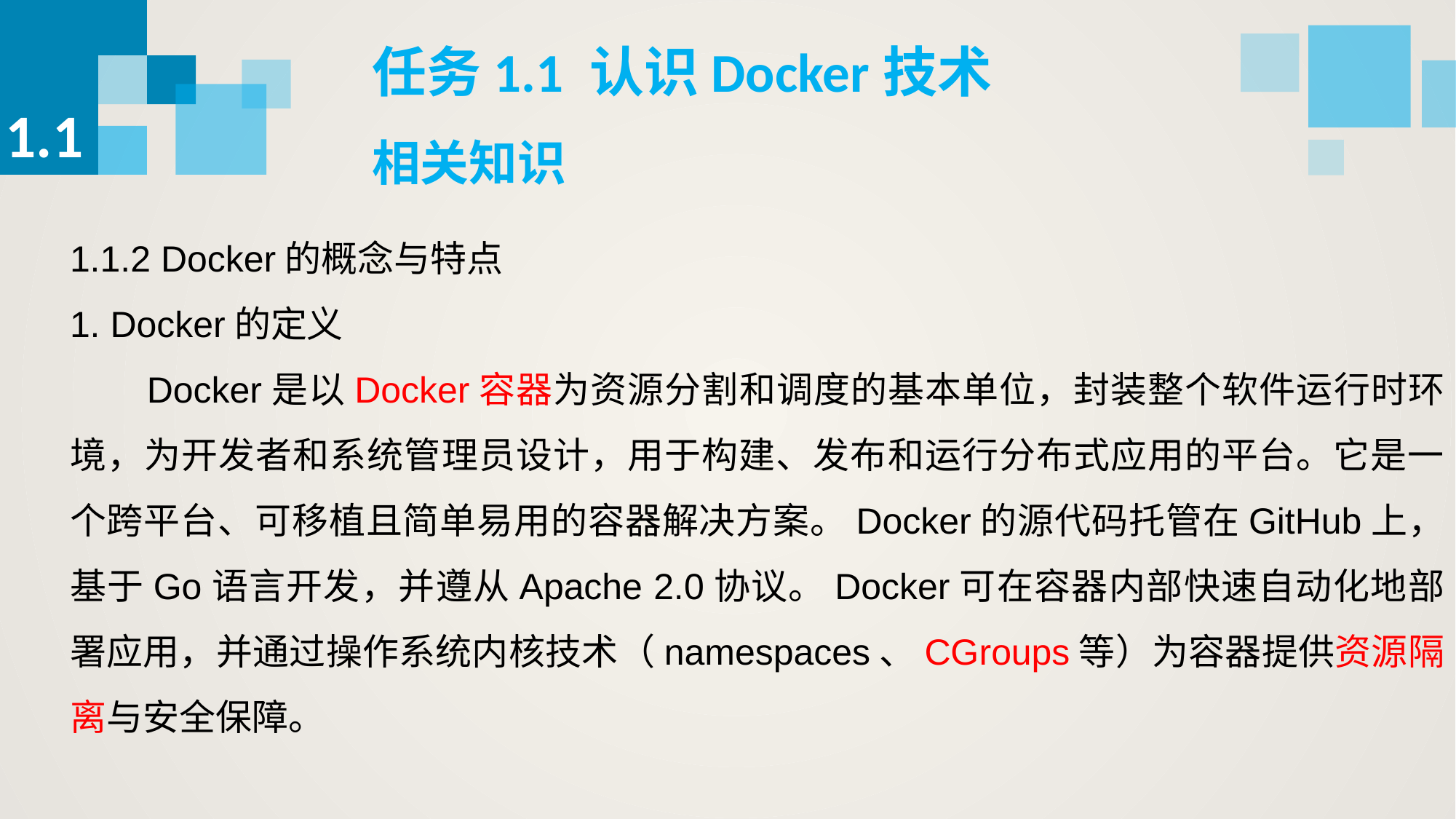

任务1.1 认识Docker技术
1.1
相关知识
1.1.2 Docker的概念与特点
1. Docker的定义
       Docker是以Docker容器为资源分割和调度的基本单位，封装整个软件运行时环境，为开发者和系统管理员设计，用于构建、发布和运行分布式应用的平台。它是一个跨平台、可移植且简单易用的容器解决方案。Docker的源代码托管在GitHub上，基于Go语言开发，并遵从Apache 2.0协议。Docker可在容器内部快速自动化地部署应用，并通过操作系统内核技术（namespaces、CGroups等）为容器提供资源隔离与安全保障。